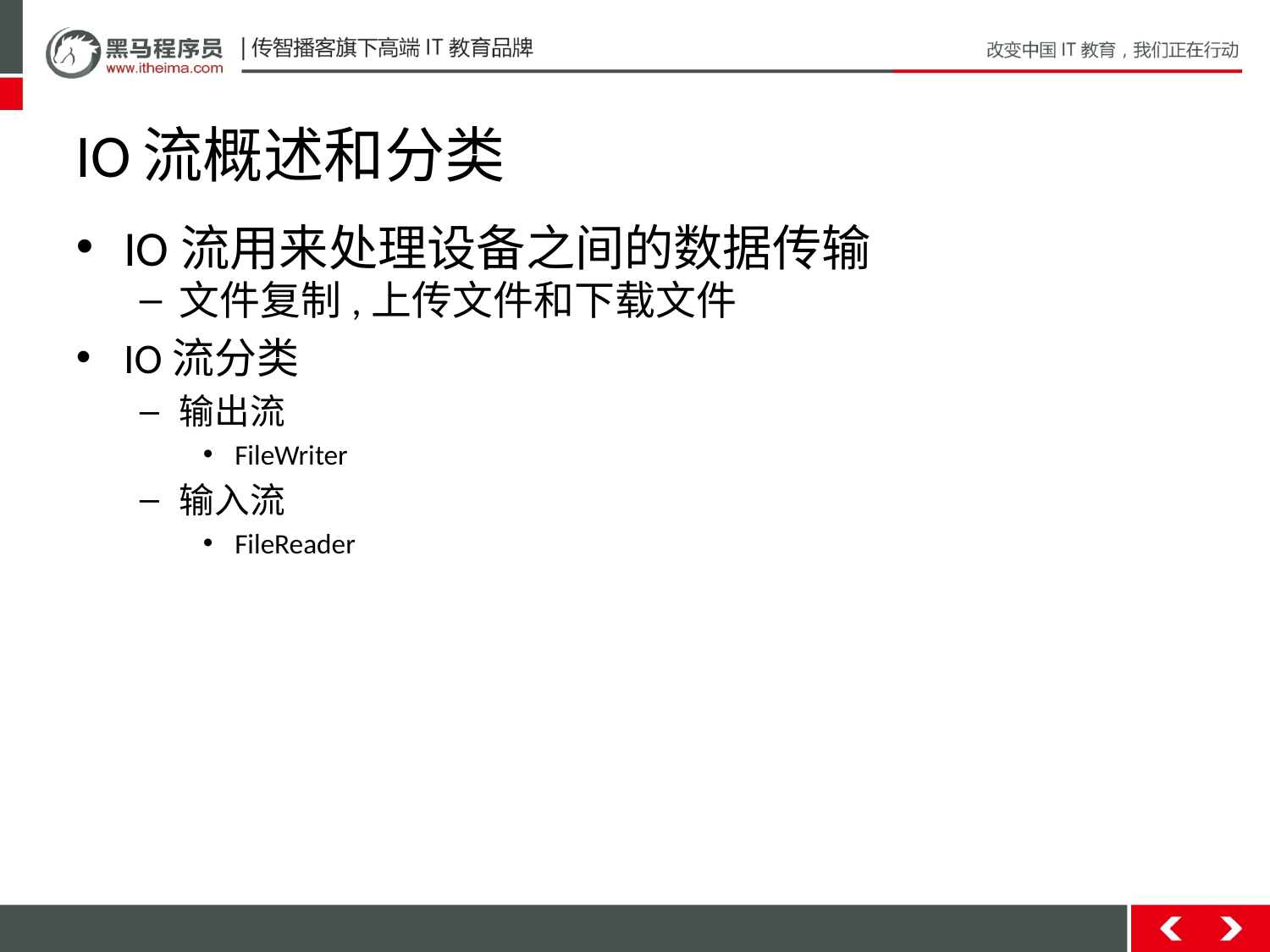

# IO流概述和分类
IO流用来处理设备之间的数据传输
文件复制,上传文件和下载文件
IO流分类
输出流
FileWriter
输入流
FileReader